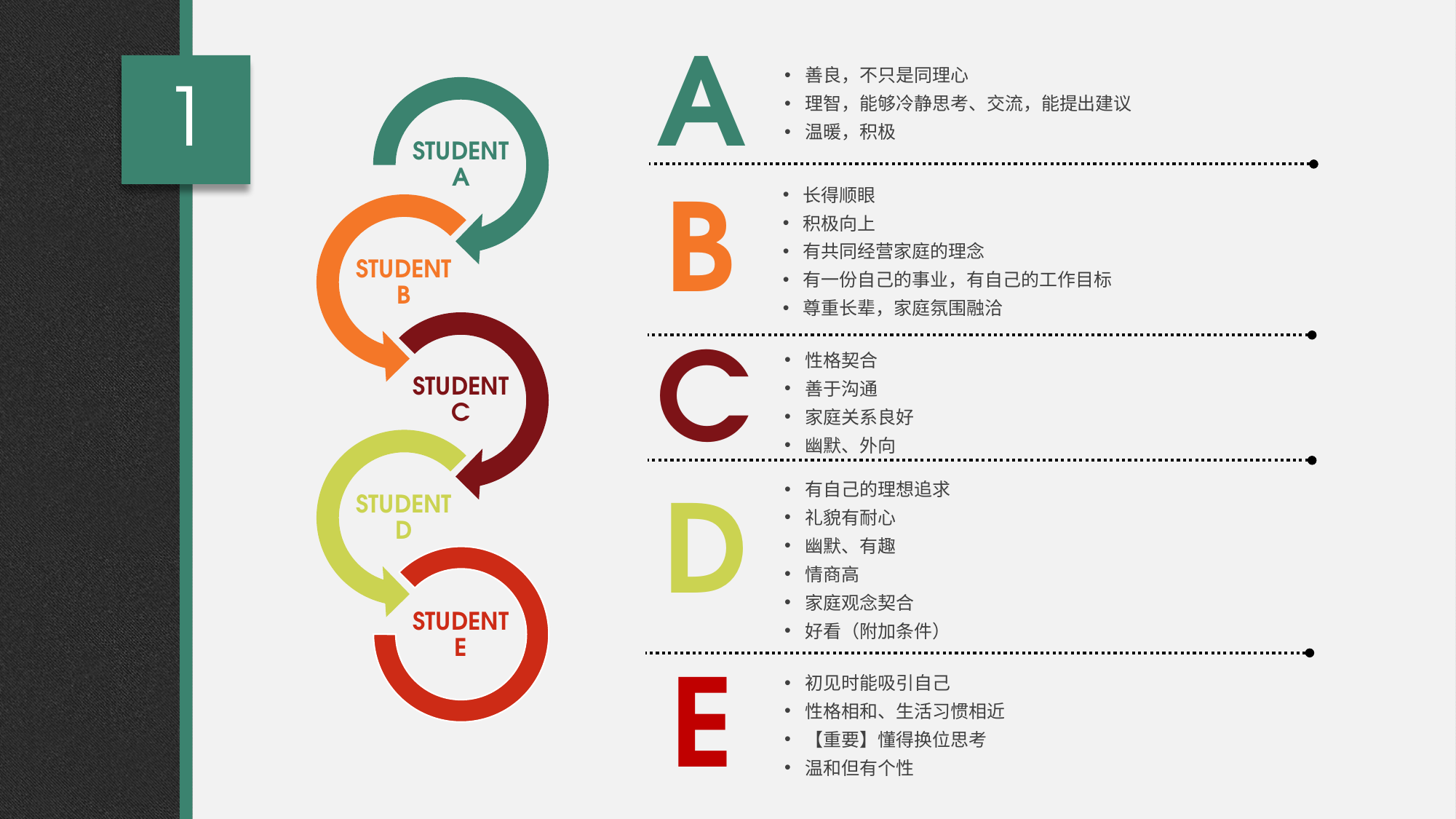

A
善良，不只是同理心
理智，能够冷静思考、交流，能提出建议
温暖，积极
1
STUDENT A
STUDENT B
STUDENT C
STUDENT D
STUDENT E
B
长得顺眼
积极向上
有共同经营家庭的理念
有一份自己的事业，有自己的工作目标
尊重长辈，家庭氛围融洽
C
性格契合
善于沟通
家庭关系良好
幽默、外向
D
有自己的理想追求
礼貌有耐心
幽默、有趣
情商高
家庭观念契合
好看（附加条件）
E
初见时能吸引自己
性格相和、生活习惯相近
【重要】懂得换位思考
温和但有个性